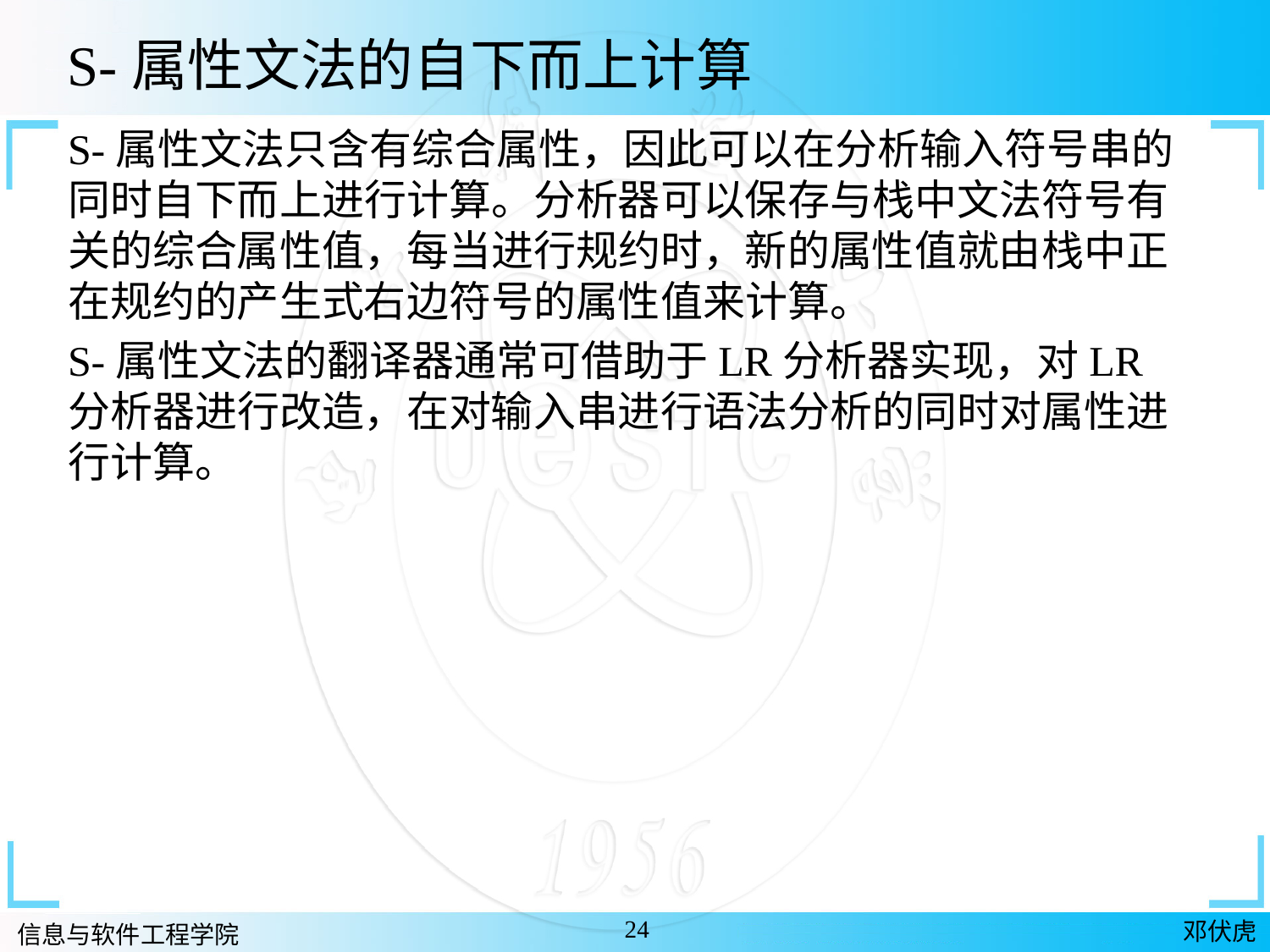

S-属性文法的自下而上计算

S-属性文法只含有综合属性，因此可以在分析输入符号串的同时自下而上进行计算。分析器可以保存与栈中文法符号有关的综合属性值，每当进行规约时，新的属性值就由栈中正在规约的产生式右边符号的属性值来计算。
S-属性文法的翻译器通常可借助于LR分析器实现，对LR分析器进行改造，在对输入串进行语法分析的同时对属性进行计算。
24
邓伏虎
信息与软件工程学院